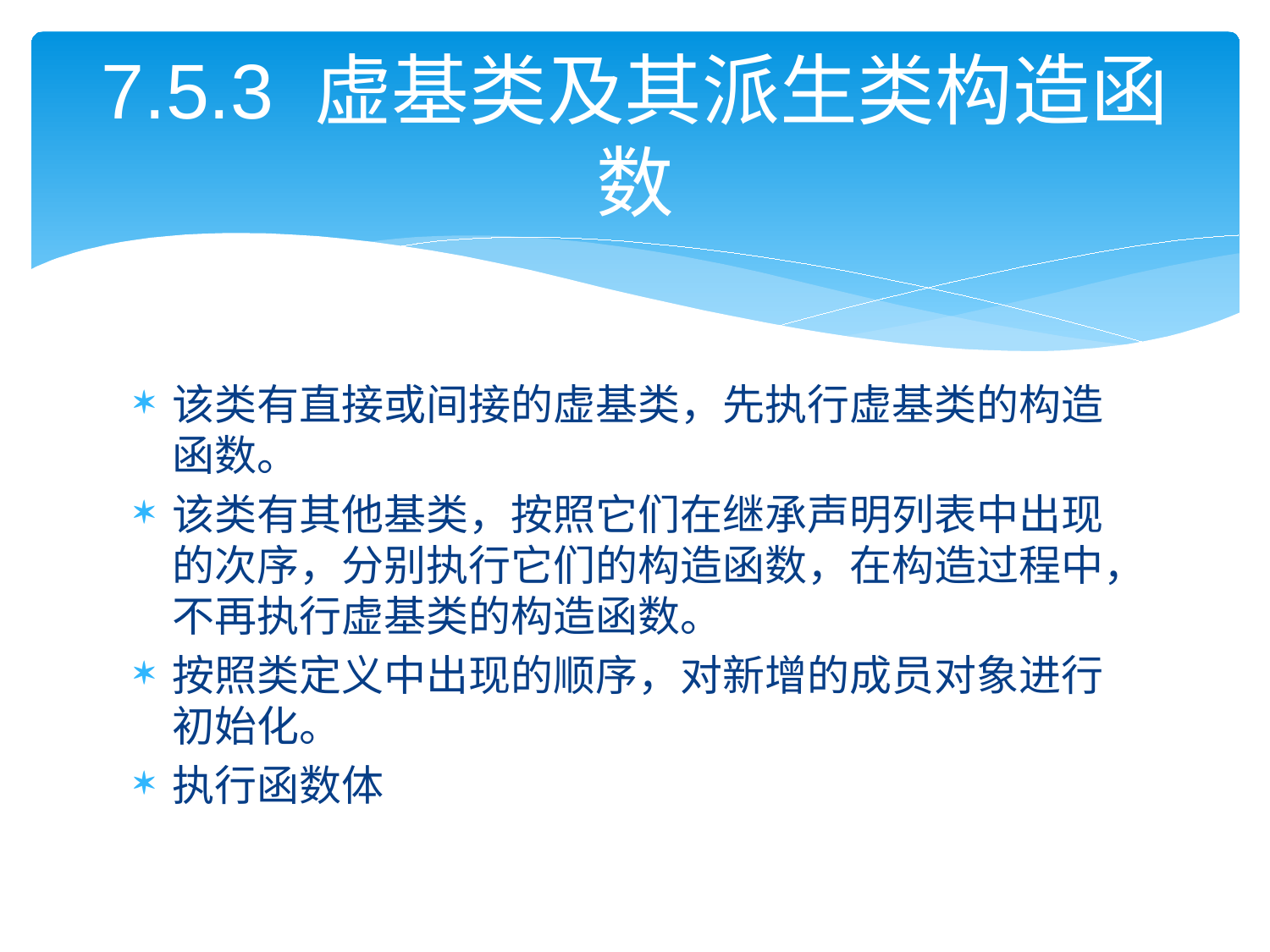

# 7.5.3 虚基类及其派生类构造函数
该类有直接或间接的虚基类，先执行虚基类的构造函数。
该类有其他基类，按照它们在继承声明列表中出现的次序，分别执行它们的构造函数，在构造过程中，不再执行虚基类的构造函数。
按照类定义中出现的顺序，对新增的成员对象进行初始化。
执行函数体